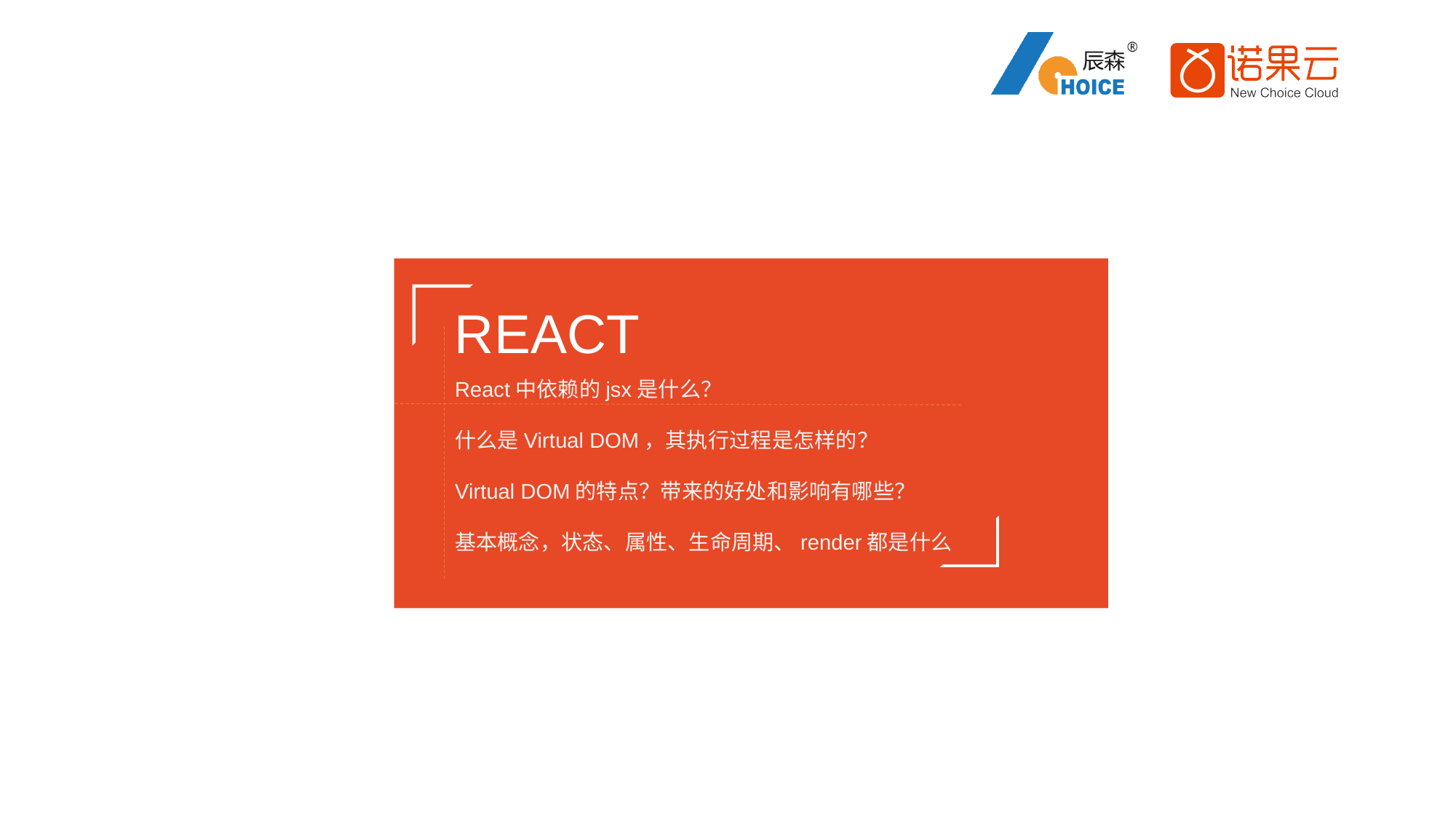

REACT
React中依赖的jsx是什么？

什么是Virtual DOM，其执行过程是怎样的？

Virtual DOM的特点？带来的好处和影响有哪些？

基本概念，状态、属性、生命周期、render都是什么